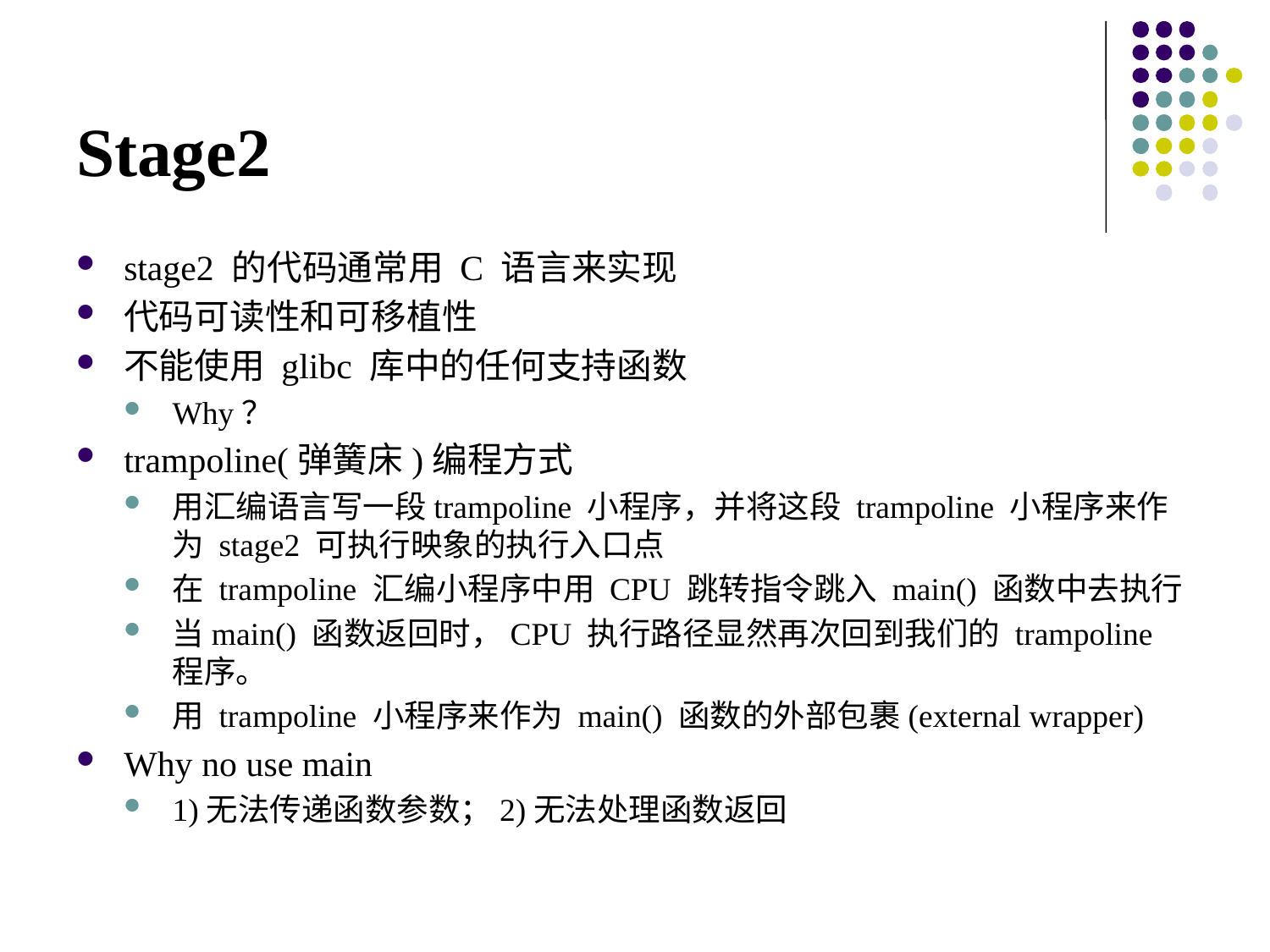

# Stage2
stage2 的代码通常用 C 语言来实现
代码可读性和可移植性
不能使用 glibc 库中的任何支持函数
Why？
trampoline(弹簧床)编程方式
用汇编语言写一段trampoline 小程序，并将这段 trampoline 小程序来作为 stage2 可执行映象的执行入口点
在 trampoline 汇编小程序中用 CPU 跳转指令跳入 main() 函数中去执行
当main() 函数返回时，CPU 执行路径显然再次回到我们的 trampoline 程序。
用 trampoline 小程序来作为 main() 函数的外部包裹(external wrapper)
Why no use main
1)无法传递函数参数；2)无法处理函数返回